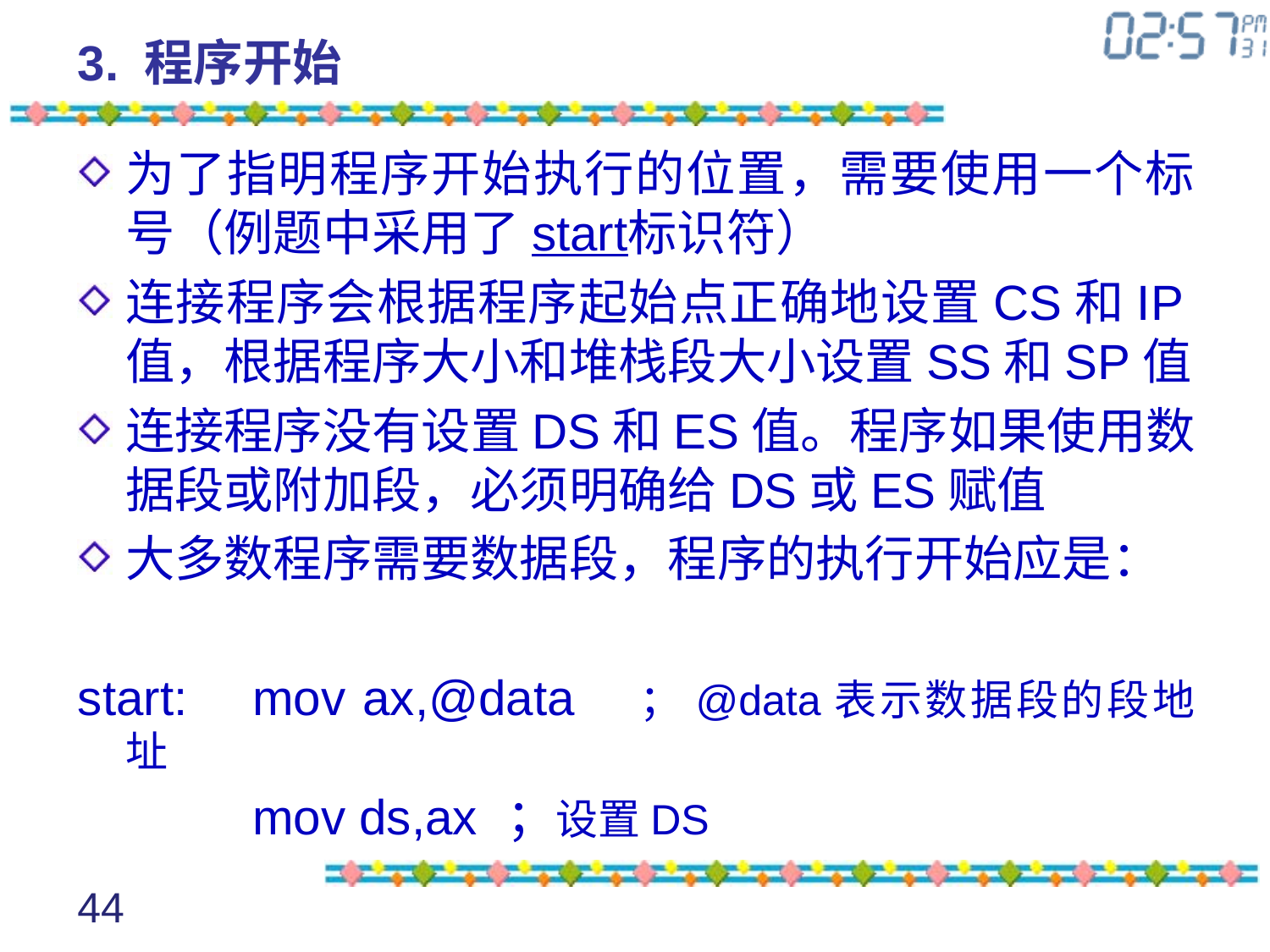

# 3. 程序开始
为了指明程序开始执行的位置，需要使用一个标号（例题中采用了start标识符）
连接程序会根据程序起始点正确地设置CS和IP值，根据程序大小和堆栈段大小设置SS和SP值
连接程序没有设置DS和ES值。程序如果使用数据段或附加段，必须明确给DS或ES赋值
大多数程序需要数据段，程序的执行开始应是：

start:	mov ax,@data	；@data表示数据段的段地址
		mov ds,ax	；设置DS